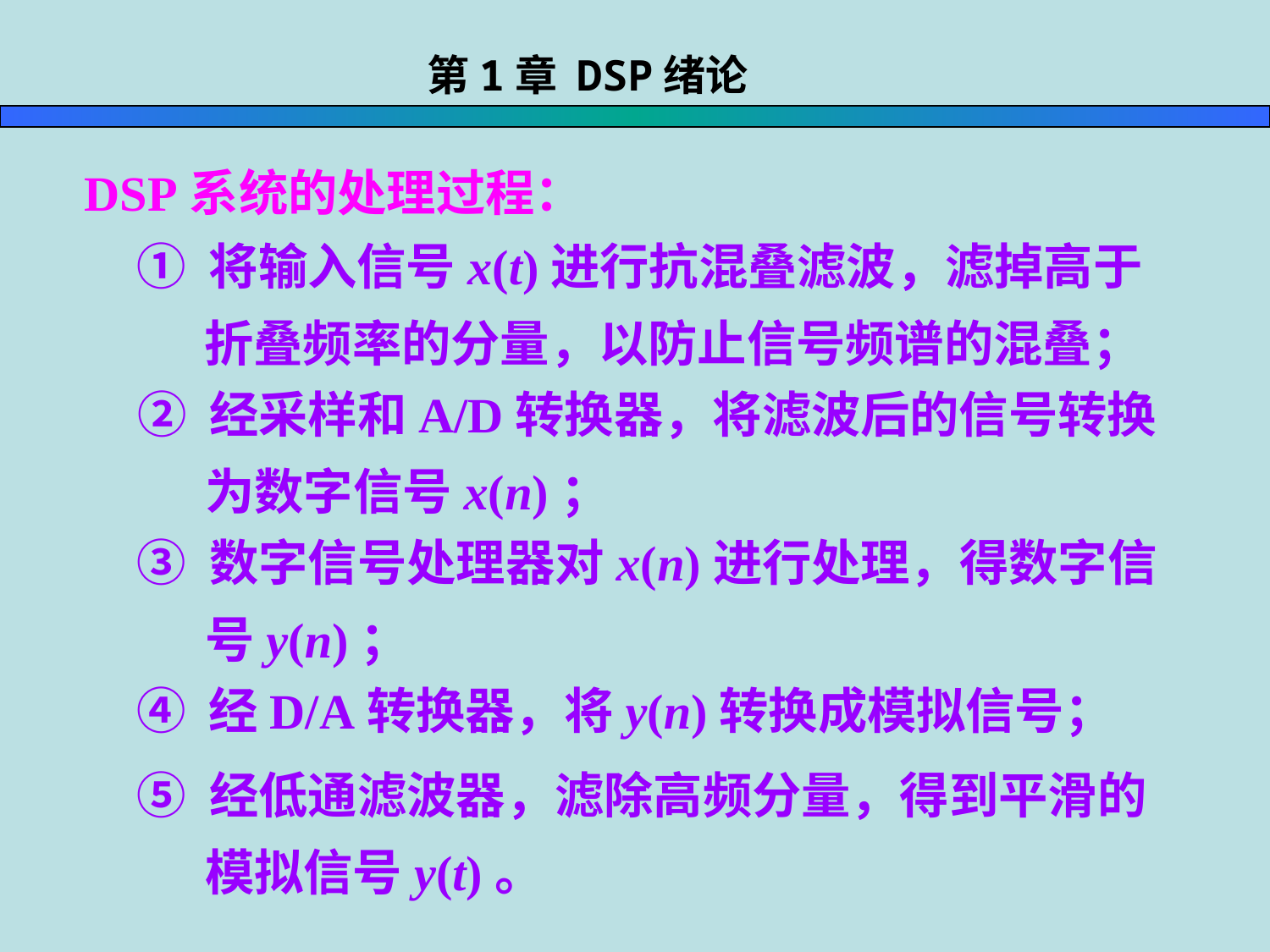

第1章 DSP绪论

    DSP系统的处理过程：
         ① 将输入信号x(t)进行抗混叠滤波，滤掉高于
              折叠频率的分量，以防止信号频谱的混叠；
          ② 经采样和A/D转换器，将滤波后的信号转换
               为数字信号x(n)；
          ③ 数字信号处理器对x(n)进行处理，得数字信
               号y(n)；
         ④ 经D/A转换器，将y(n)转换成模拟信号；
          ⑤ 经低通滤波器，滤除高频分量，得到平滑的
               模拟信号y(t)。
39